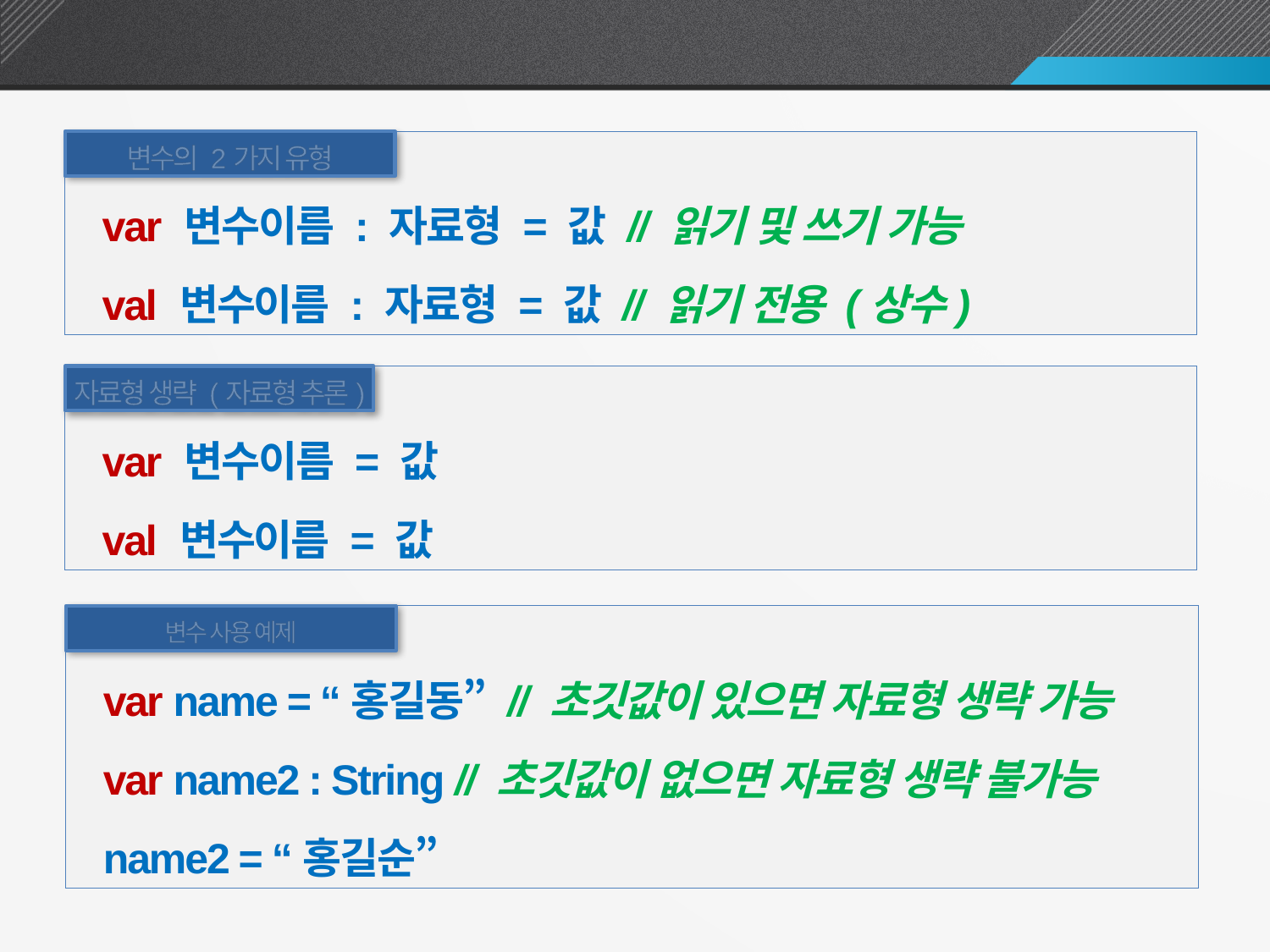

변수 종류 및 자료형 추론
변수의 2가지 유형

var 변수이름 : 자료형 = 값 // 읽기 및 쓰기 가능
val 변수이름 : 자료형 = 값 // 읽기 전용 (상수)
자료형 생략 (자료형 추론)

var 변수이름 = 값
val 변수이름 = 값
변수 사용 예제

var name = “홍길동” // 초깃값이 있으면 자료형 생략 가능
var name2 : String // 초깃값이 없으면 자료형 생략 불가능
name2 = “홍길순”